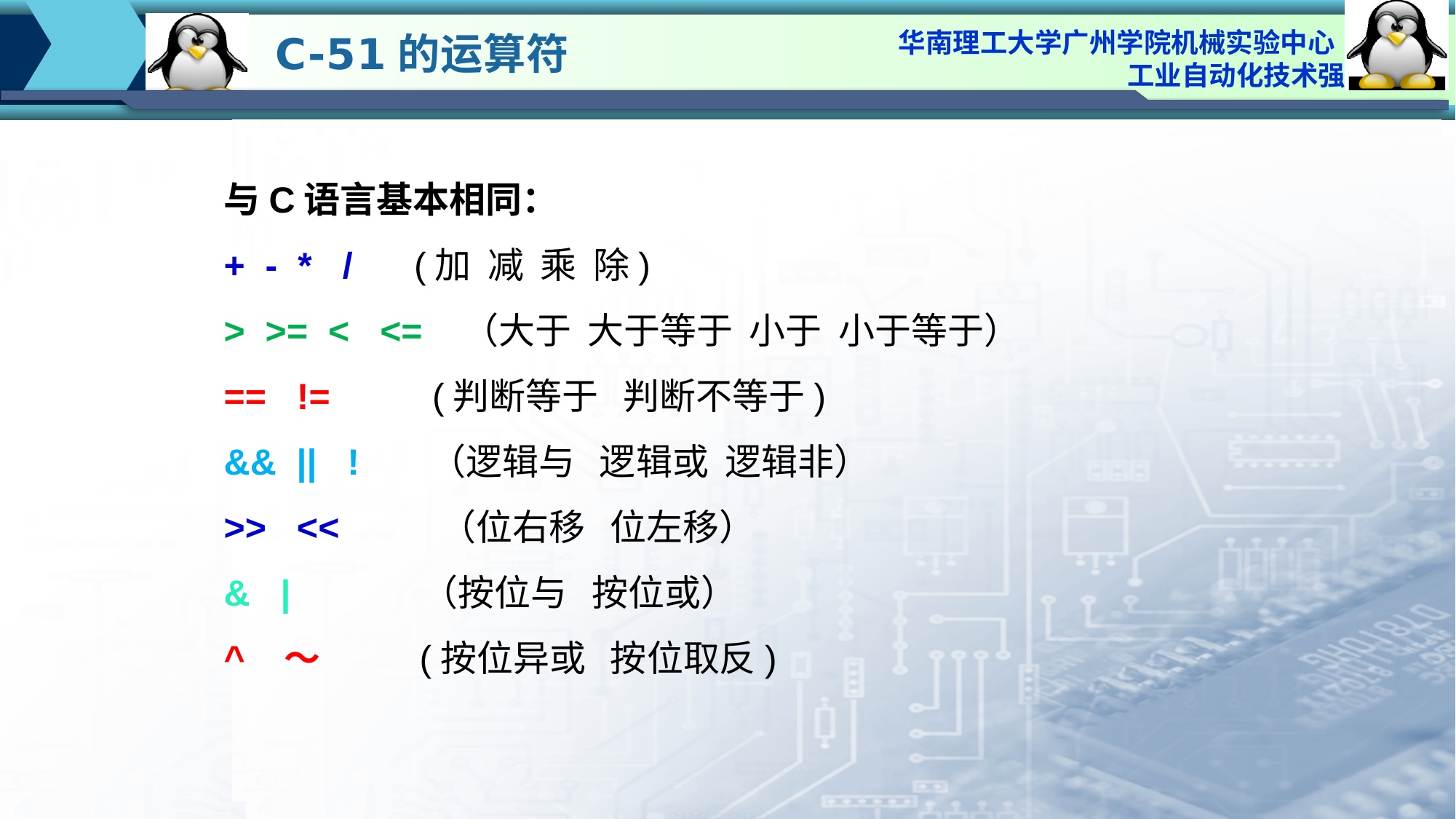

C-51的运算符
与C语言基本相同：
+  -  *   /      (加  减  乘  除)
>  >=  <   <=   （大于  大于等于  小于  小于等于）
==   !=          (判断等于   判断不等于)
&&  ||   !      （逻辑与   逻辑或  逻辑非）
>>   <<         （位右移   位左移）
&   |            （按位与   按位或）
^   ～           (按位异或   按位取反)